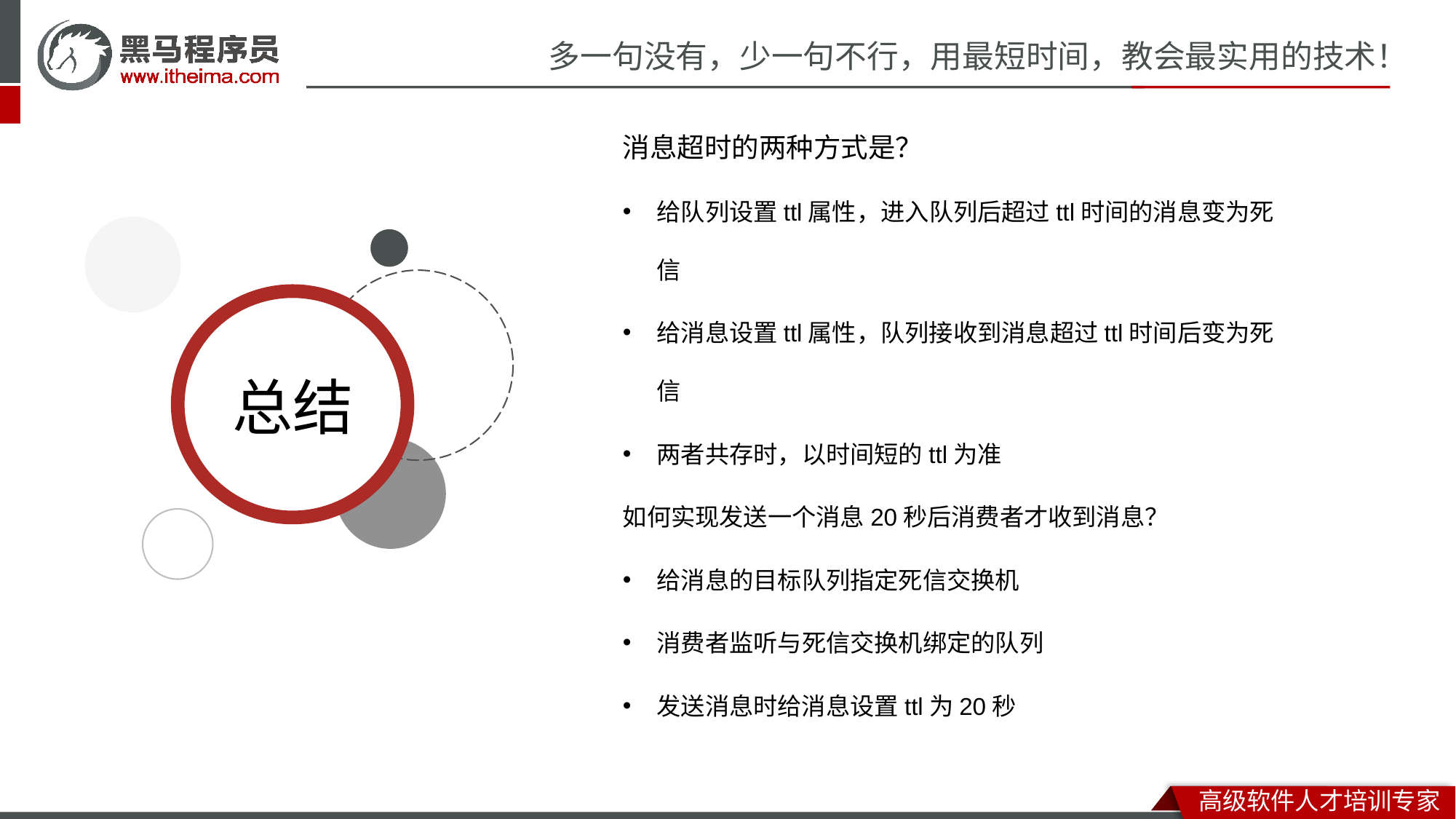

消息超时的两种方式是？
给队列设置ttl属性，进入队列后超过ttl时间的消息变为死信
给消息设置ttl属性，队列接收到消息超过ttl时间后变为死信
两者共存时，以时间短的ttl为准
如何实现发送一个消息20秒后消费者才收到消息？
给消息的目标队列指定死信交换机
消费者监听与死信交换机绑定的队列
发送消息时给消息设置ttl为20秒